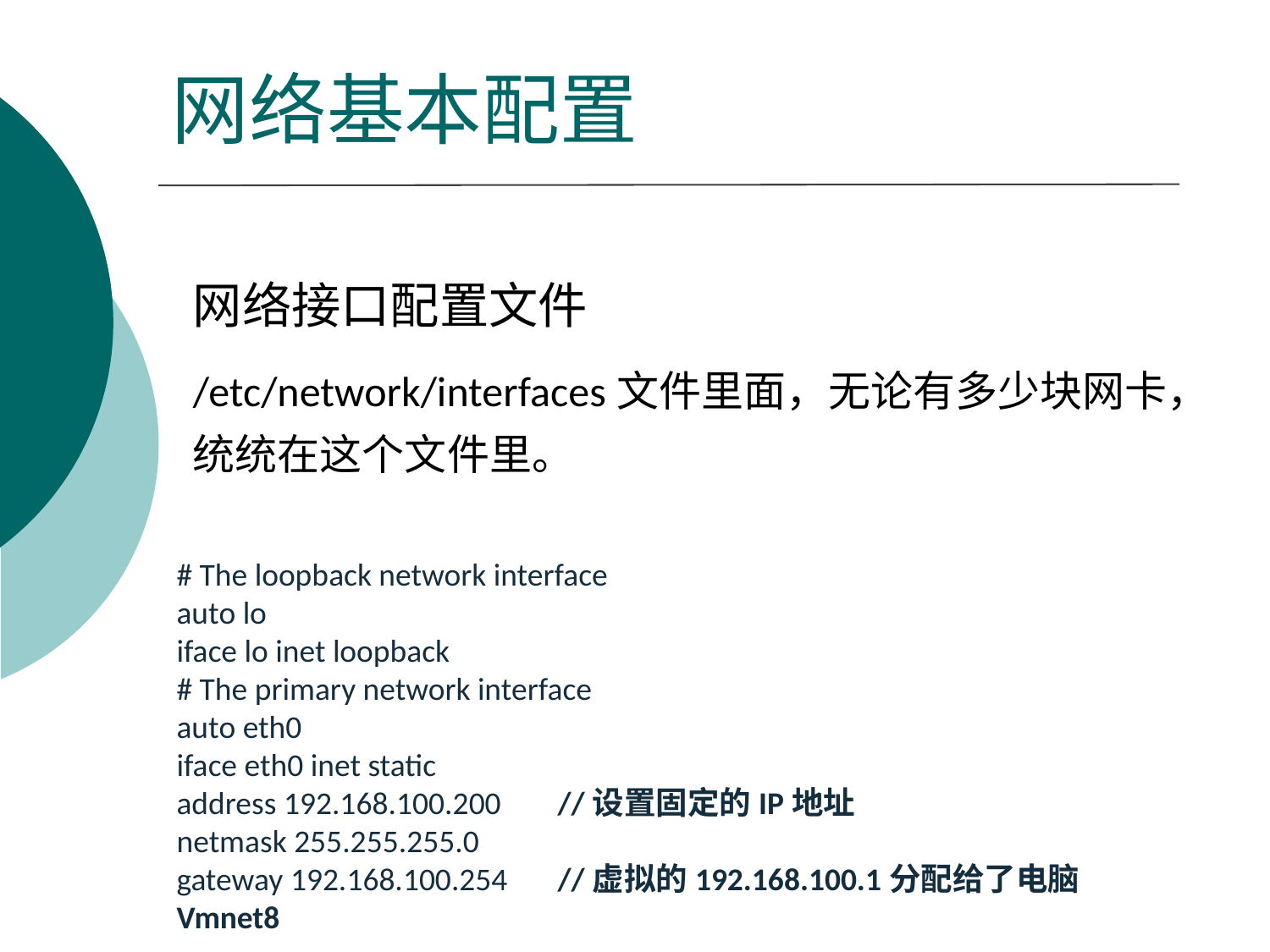

# 网络基本配置
网络接口配置文件
/etc/network/interfaces文件里面，无论有多少块网卡，统统在这个文件里。

# The loopback network interface
auto lo
iface lo inet loopback
# The primary network interface
auto eth0
iface eth0 inet static
address 192.168.100.200    	//设置固定的IP地址
netmask 255.255.255.0
gateway 192.168.100.254     	//虚拟的192.168.100.1分配给了电脑Vmnet8